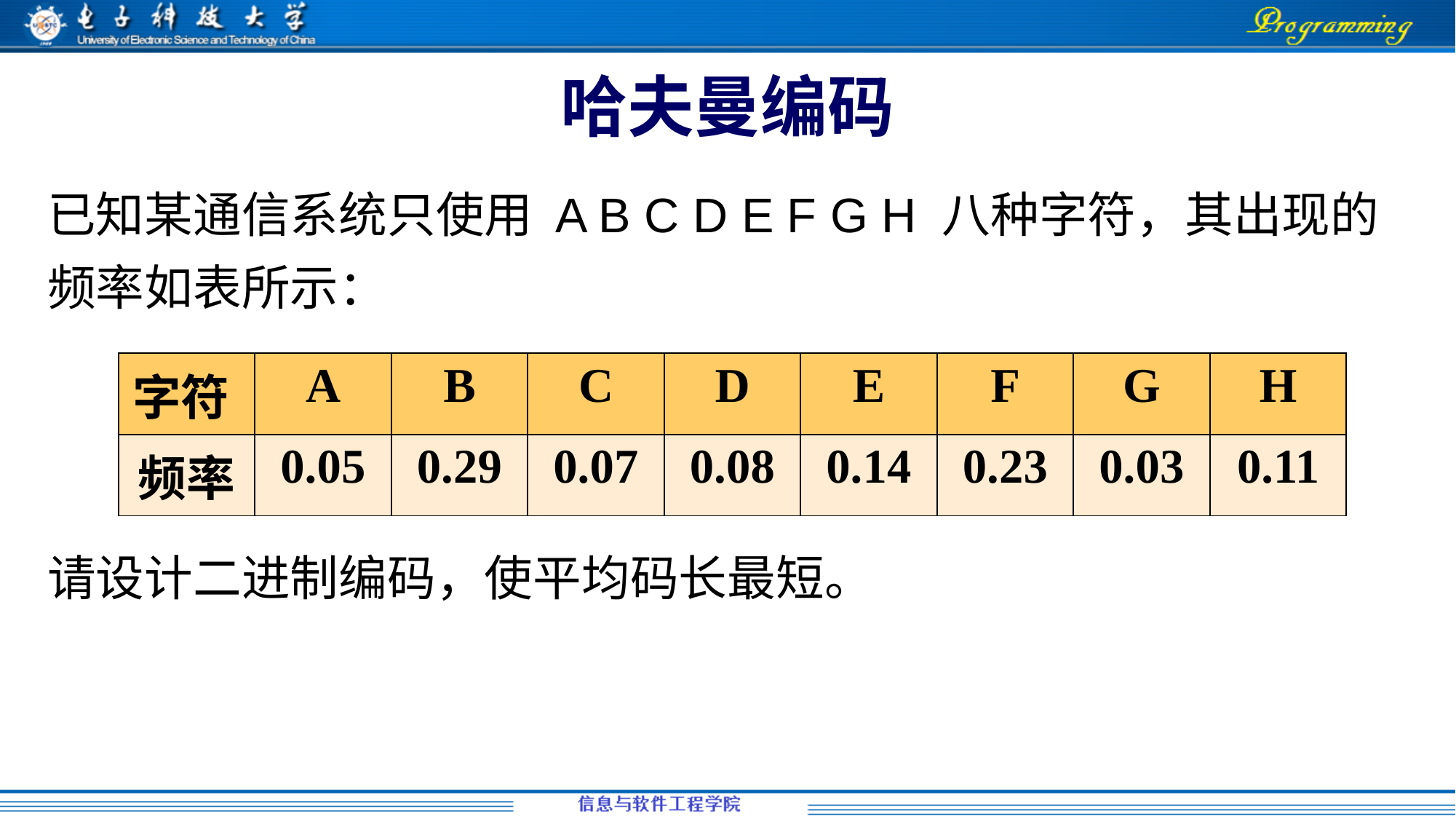

# 哈夫曼编码
已知某通信系统只使用 A B C D E F G H 八种字符，其出现的频率如表所示：

请设计二进制编码，使平均码长最短。

| 字符 | A | B | C | D | E | F | G | H |
| --- | --- | --- | --- | --- | --- | --- | --- | --- |
| 频率 | 0.05 | 0.29 | 0.07 | 0.08 | 0.14 | 0.23 | 0.03 | 0.11 |